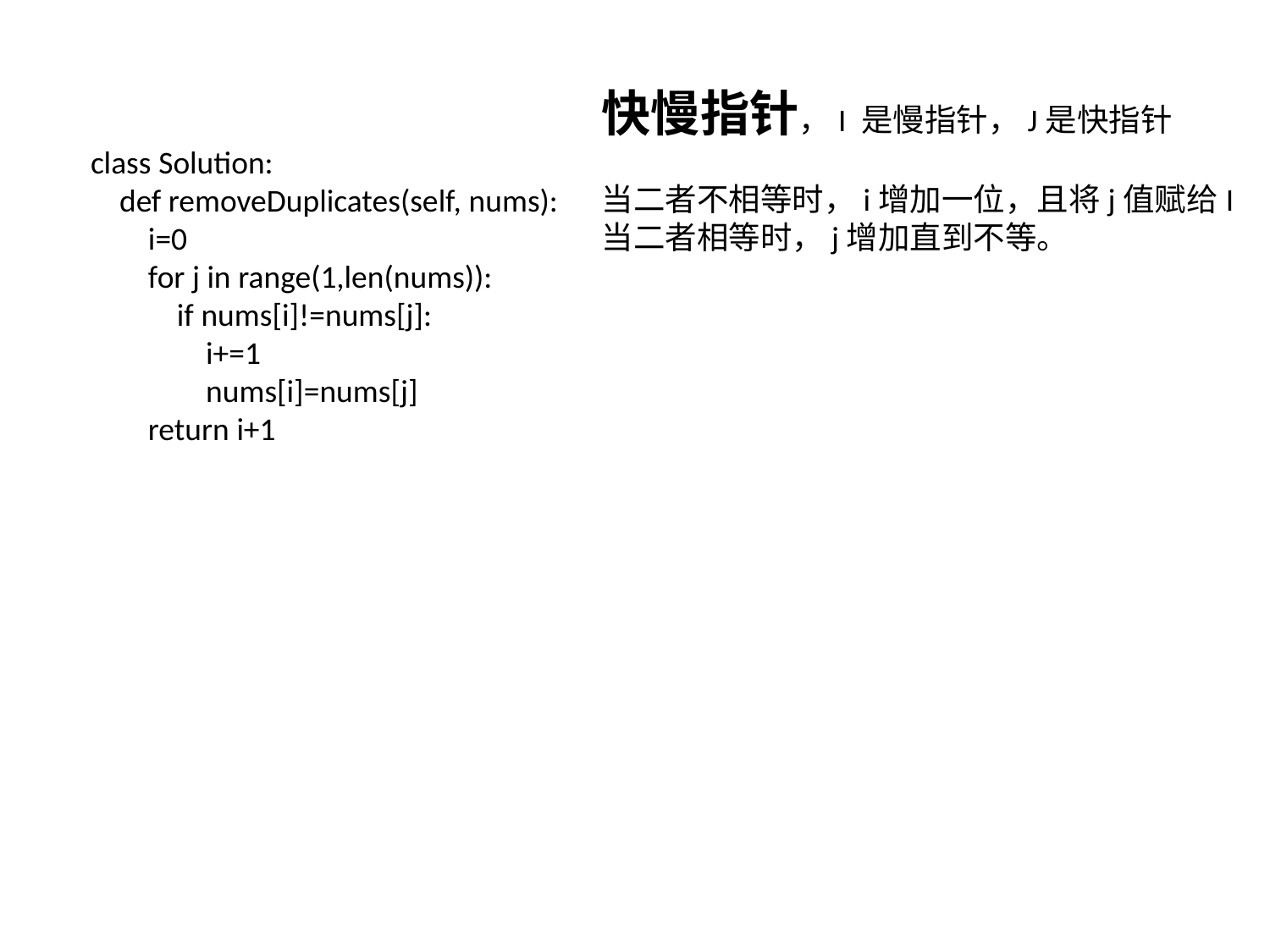

快慢指针，I 是慢指针，J是快指针

当二者不相等时，i增加一位，且将j值赋给I
当二者相等时，j增加直到不等。
class Solution:
    def removeDuplicates(self, nums):
        i=0
        for j in range(1,len(nums)):
            if nums[i]!=nums[j]:
                i+=1
                nums[i]=nums[j]
        return i+1